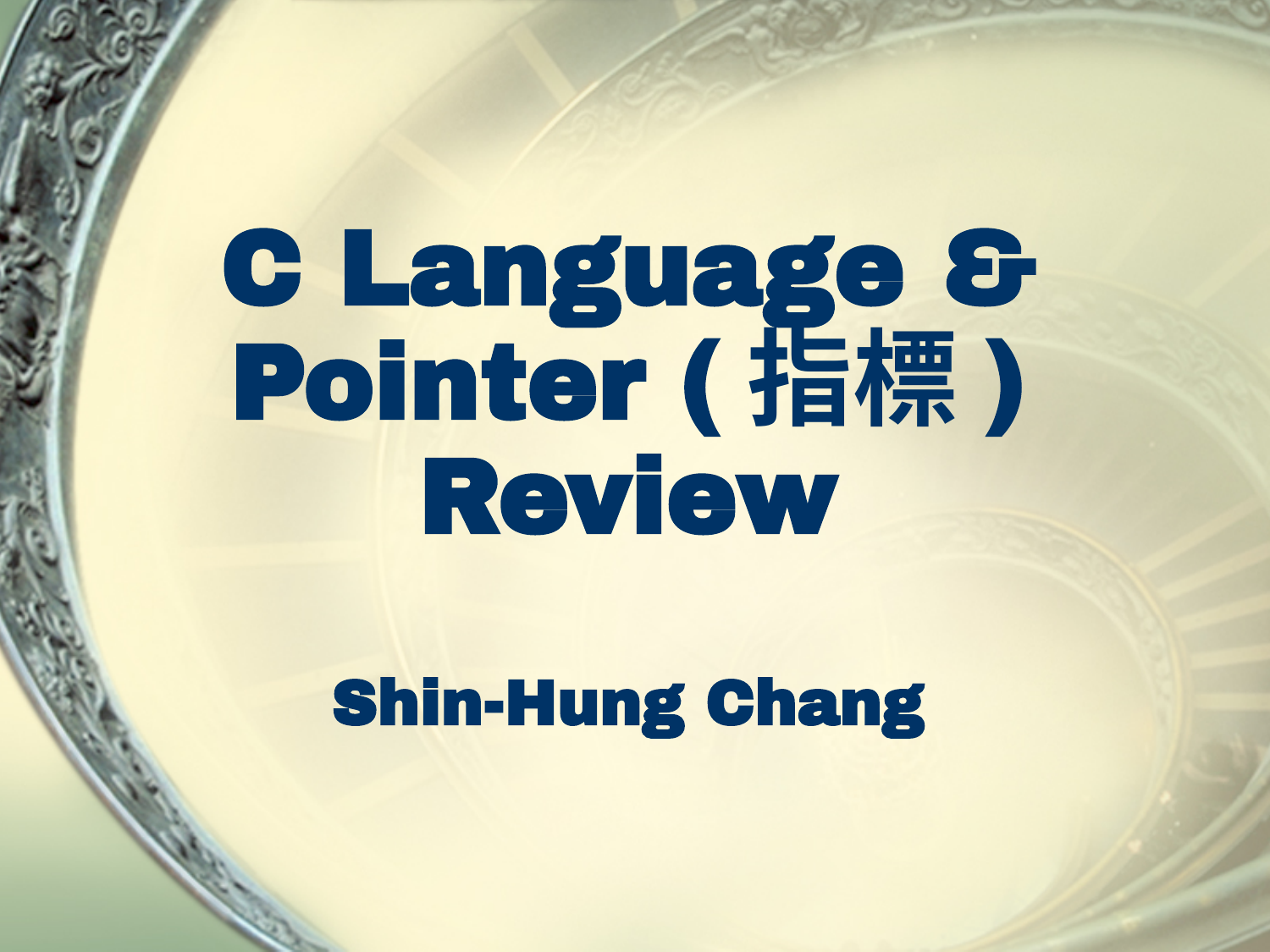

# C Language & Pointer (指標) Review Shin-Hung Chang